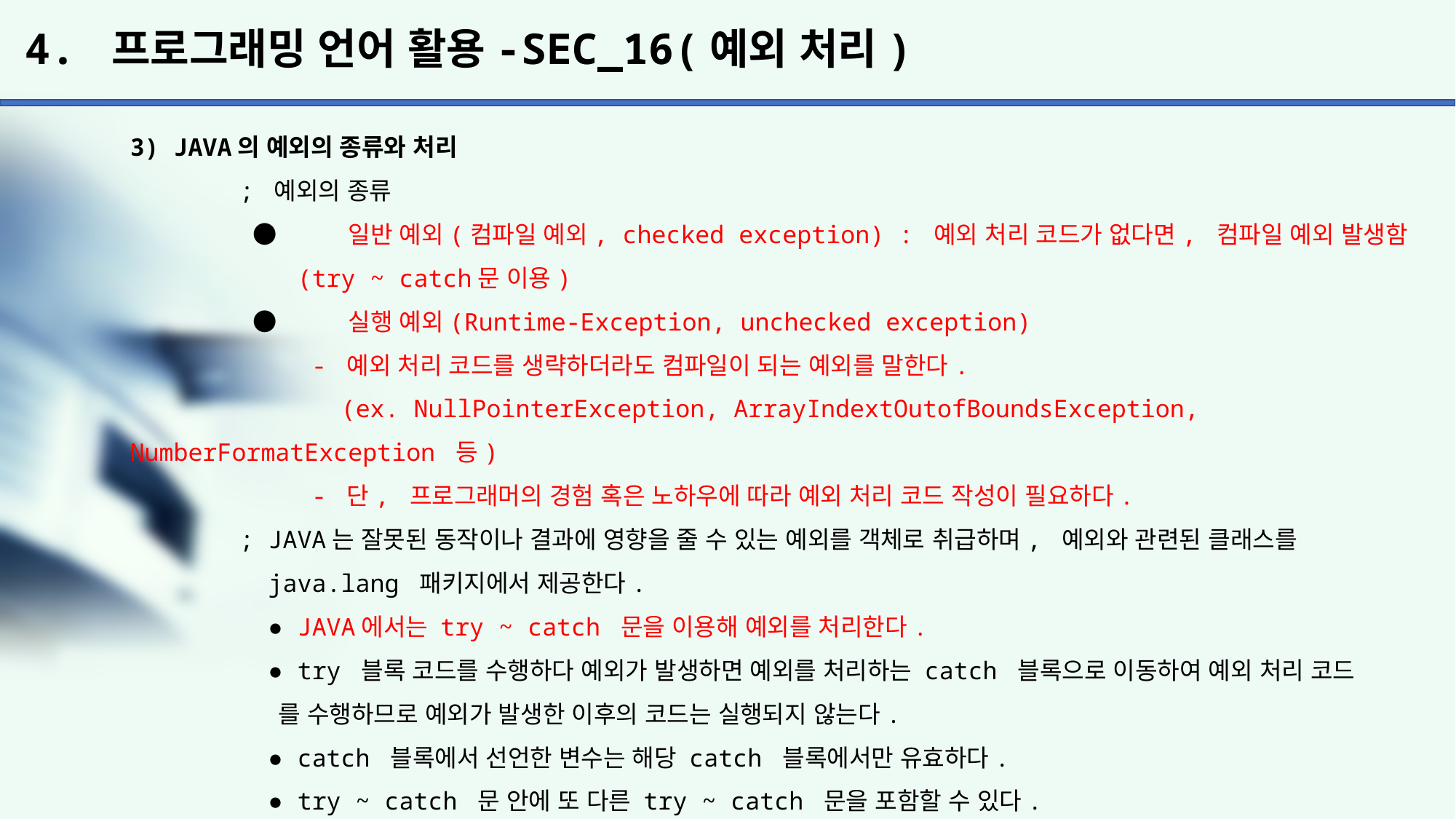

# 4. 프로그래밍 언어 활용-SEC_16(예외 처리)
3) JAVA의 예외의 종류와 처리
	; 예외의 종류
	  ●	일반 예외(컴파일 예외, checked exception) : 예외 처리 코드가 없다면, 컴파일 예외 발생함
	    (try ~ catch문 이용)
	  ●	실행 예외(Runtime-Exception, unchecked exception)
	     - 예외 처리 코드를 생략하더라도 컴파일이 되는 예외를 말한다.
	       (ex. NullPointerException, ArrayIndextOutofBoundsException, NumberFormatException 등)
	     - 단, 프로그래머의 경험 혹은 노하우에 따라 예외 처리 코드 작성이 필요하다.
	; JAVA는 잘못된 동작이나 결과에 영향을 줄 수 있는 예외를 객체로 취급하며, 예외와 관련된 클래스를
	  java.lang 패키지에서 제공한다.
	  ● JAVA에서는 try ~ catch 문을 이용해 예외를 처리한다.
	  ● try 블록 코드를 수행하다 예외가 발생하면 예외를 처리하는 catch 블록으로 이동하여 예외 처리 코드
	     를 수행하므로 예외가 발생한 이후의 코드는 실행되지 않는다.
	  ● catch 블록에서 선언한 변수는 해당 catch 블록에서만 유효하다.
	  ● try ~ catch 문 안에 또 다른 try ~ catch 문을 포함할 수 있다.
	  ● try ~ catch 문 안에서는 실행 코드가 한 줄이라도 중괄호({})를 생략할 수 없다.